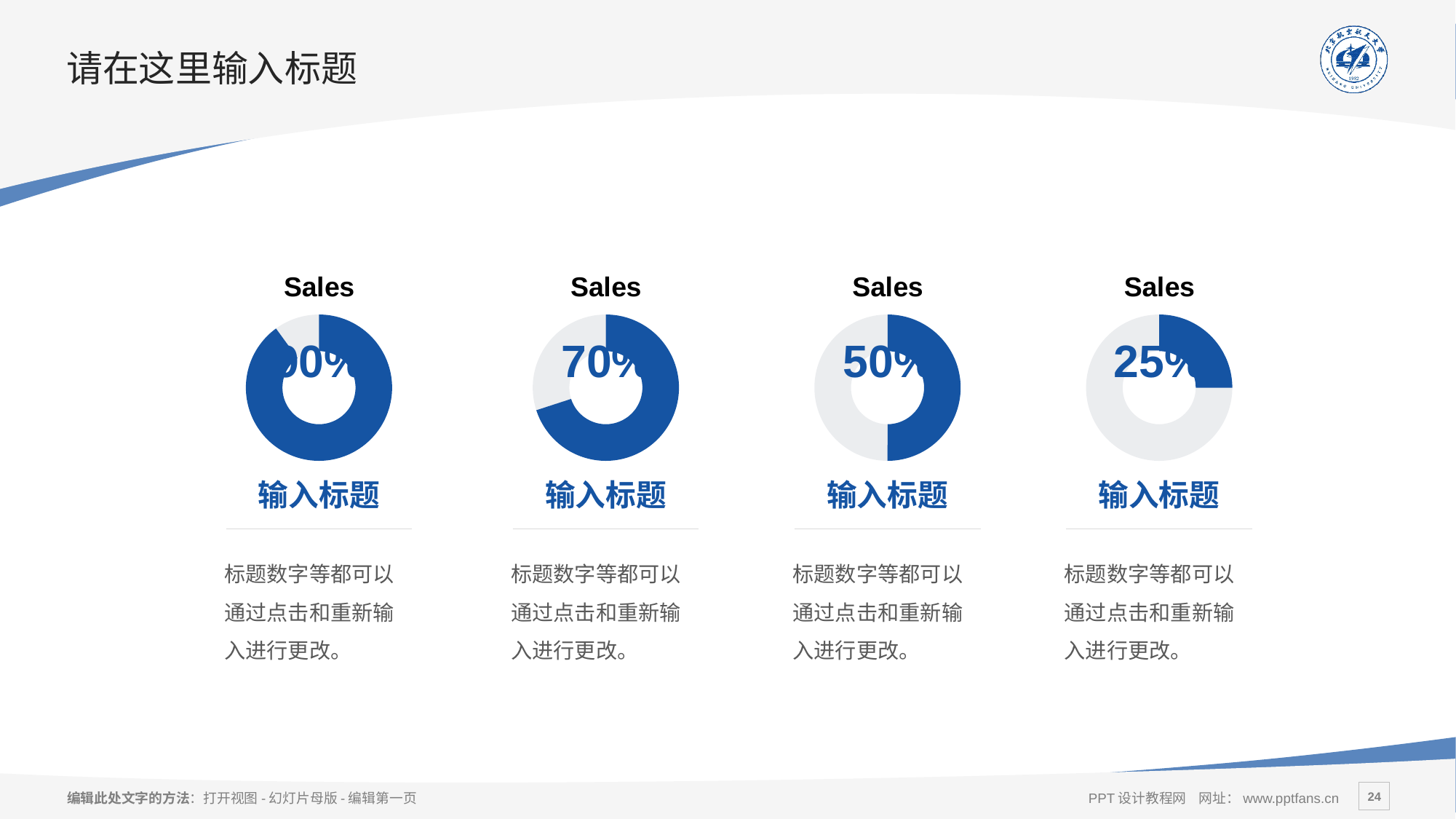

# 请在这里输入标题

### Chart

| Category | Sales |
|---|---|
| 1st Qtr | 81.0 |
| 2nd Qtr | 9.0 |
|  | None |
|  | None |
90%

### Chart

| Category | Sales |
|---|---|
| 1st Qtr | 70.0 |
| 2nd Qtr | 30.0 |
|  | None |
|  | None |
70%

### Chart

| Category | Sales |
|---|---|
| 1st Qtr | 50.0 |
| 2nd Qtr | 50.0 |
|  | None |
|  | None |
50%

### Chart

| Category | Sales |
|---|---|
| 1st Qtr | 25.0 |
| 2nd Qtr | 75.0 |
|  | None |
|  | None |
25%
输入标题
输入标题
输入标题
输入标题
标题数字等都可以通过点击和重新输入进行更改。
标题数字等都可以通过点击和重新输入进行更改。
标题数字等都可以通过点击和重新输入进行更改。
标题数字等都可以通过点击和重新输入进行更改。